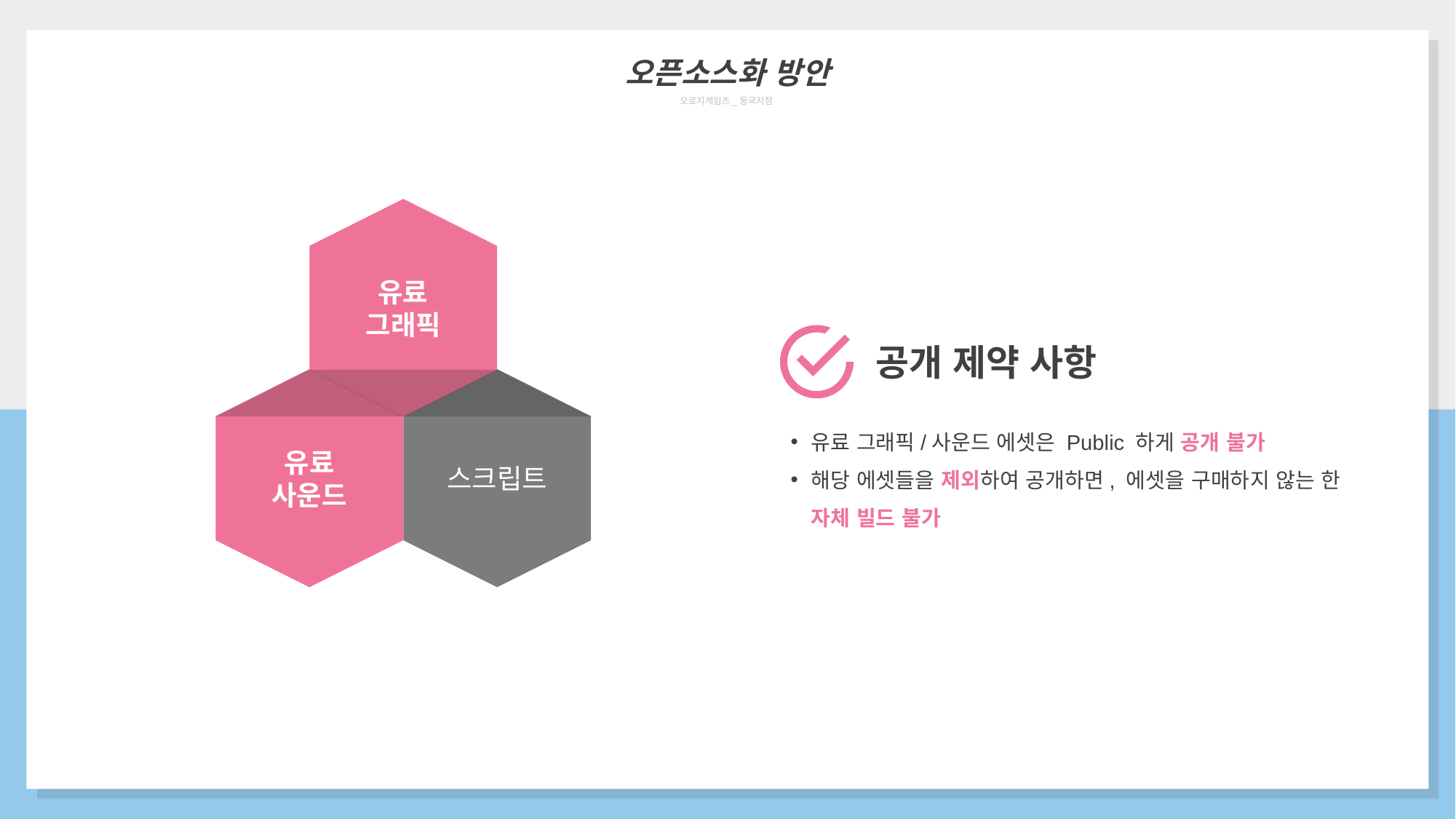

오픈소스화 방안
오로지게임즈_동국지점
유료
그래픽

스크립트
유료
사운드

공개 제약 사항
유료 그래픽/사운드 에셋은 Public 하게 공개 불가
해당 에셋들을 제외하여 공개하면, 에셋을 구매하지 않는 한 자체 빌드 불가